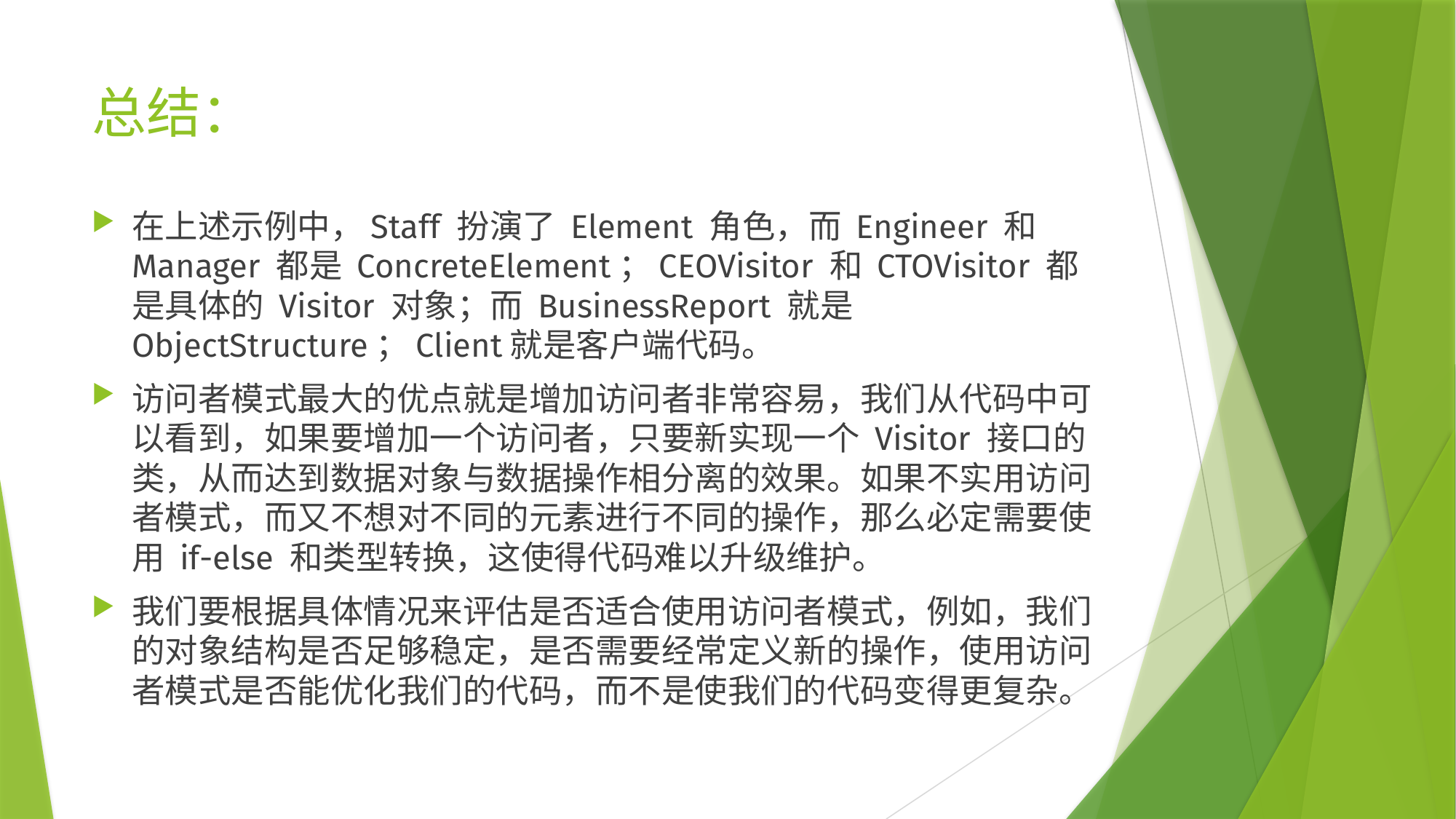

# 总结：
在上述示例中，Staff 扮演了 Element 角色，而 Engineer 和 Manager 都是 ConcreteElement；CEOVisitor 和 CTOVisitor 都是具体的 Visitor 对象；而 BusinessReport 就是 ObjectStructure；Client就是客户端代码。
访问者模式最大的优点就是增加访问者非常容易，我们从代码中可以看到，如果要增加一个访问者，只要新实现一个 Visitor 接口的类，从而达到数据对象与数据操作相分离的效果。如果不实用访问者模式，而又不想对不同的元素进行不同的操作，那么必定需要使用 if-else 和类型转换，这使得代码难以升级维护。
我们要根据具体情况来评估是否适合使用访问者模式，例如，我们的对象结构是否足够稳定，是否需要经常定义新的操作，使用访问者模式是否能优化我们的代码，而不是使我们的代码变得更复杂。